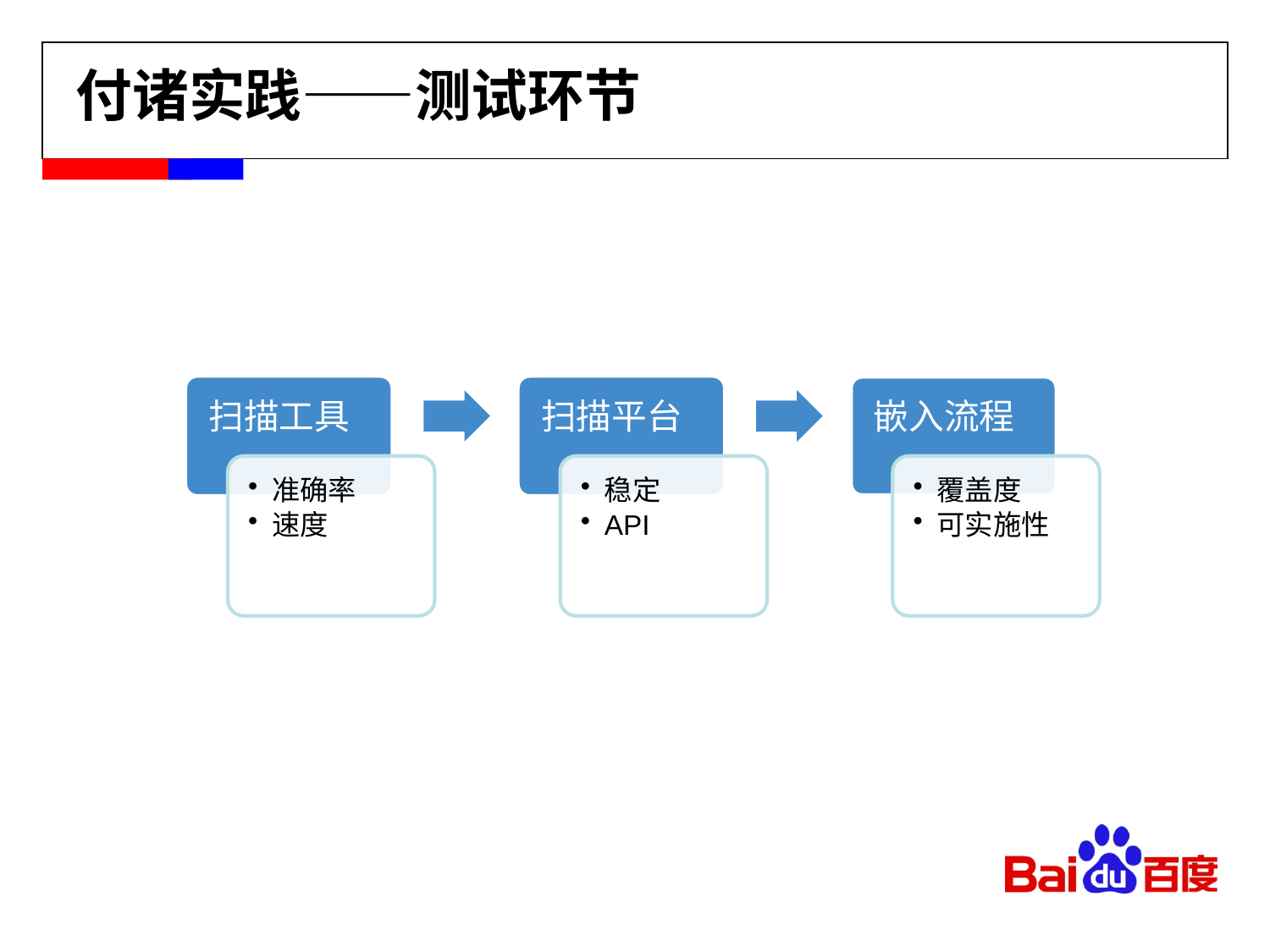

付诸实践——测试环节

扫描工具
准确率
速度

扫描平台
稳定
API

嵌入流程
覆盖度
可实施性